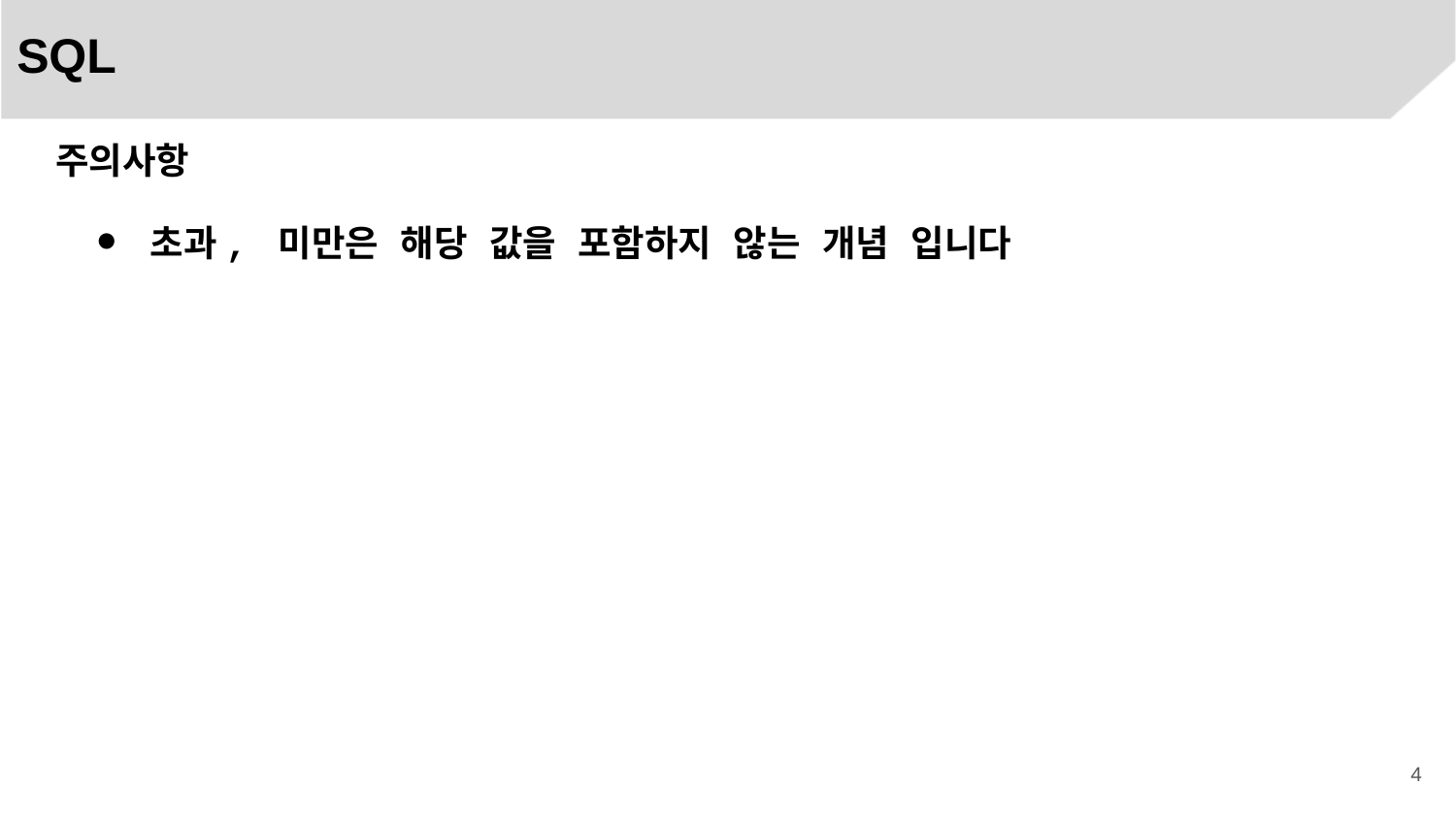

# SQL
주의사항
초과, 미만은 해당 값을 포함하지 않는 개념 입니다
4